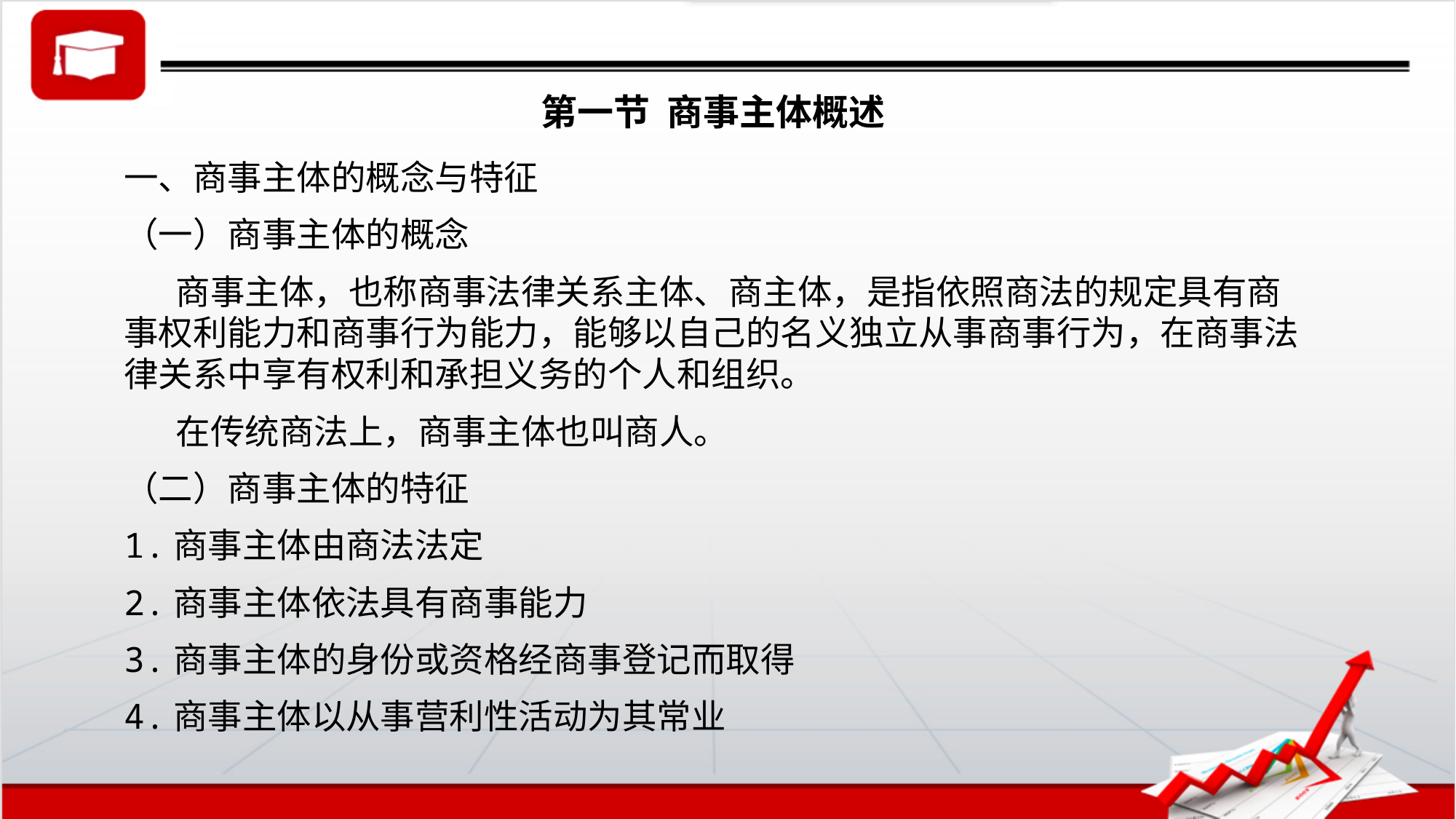

# 第一节  商事主体概述
一、商事主体的概念与特征
（一）商事主体的概念
商事主体，也称商事法律关系主体、商主体，是指依照商法的规定具有商事权利能力和商事行为能力，能够以自己的名义独立从事商事行为，在商事法律关系中享有权利和承担义务的个人和组织。
在传统商法上，商事主体也叫商人。
（二）商事主体的特征
1.商事主体由商法法定
2.商事主体依法具有商事能力
3.商事主体的身份或资格经商事登记而取得
4.商事主体以从事营利性活动为其常业